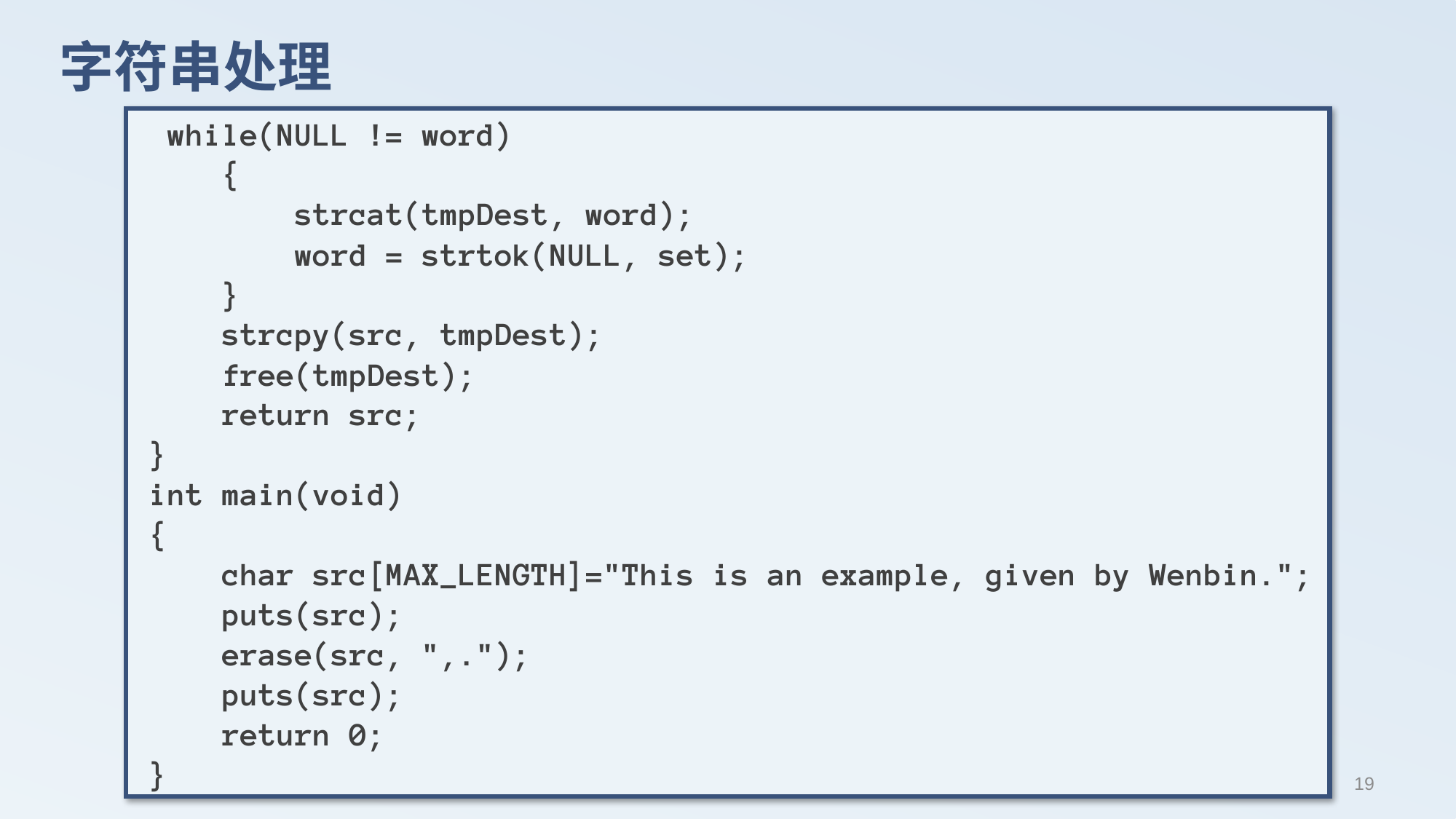

# 字符串处理
 while(NULL != word)
    {
        strcat(tmpDest, word);
        word = strtok(NULL, set);
    }
    strcpy(src, tmpDest);
    free(tmpDest);
    return src;
}
int main(void)
{
    char src[MAX_LENGTH]="This is an example, given by Wenbin.";
    puts(src);
    erase(src, ",.");
    puts(src);
    return 0;
}